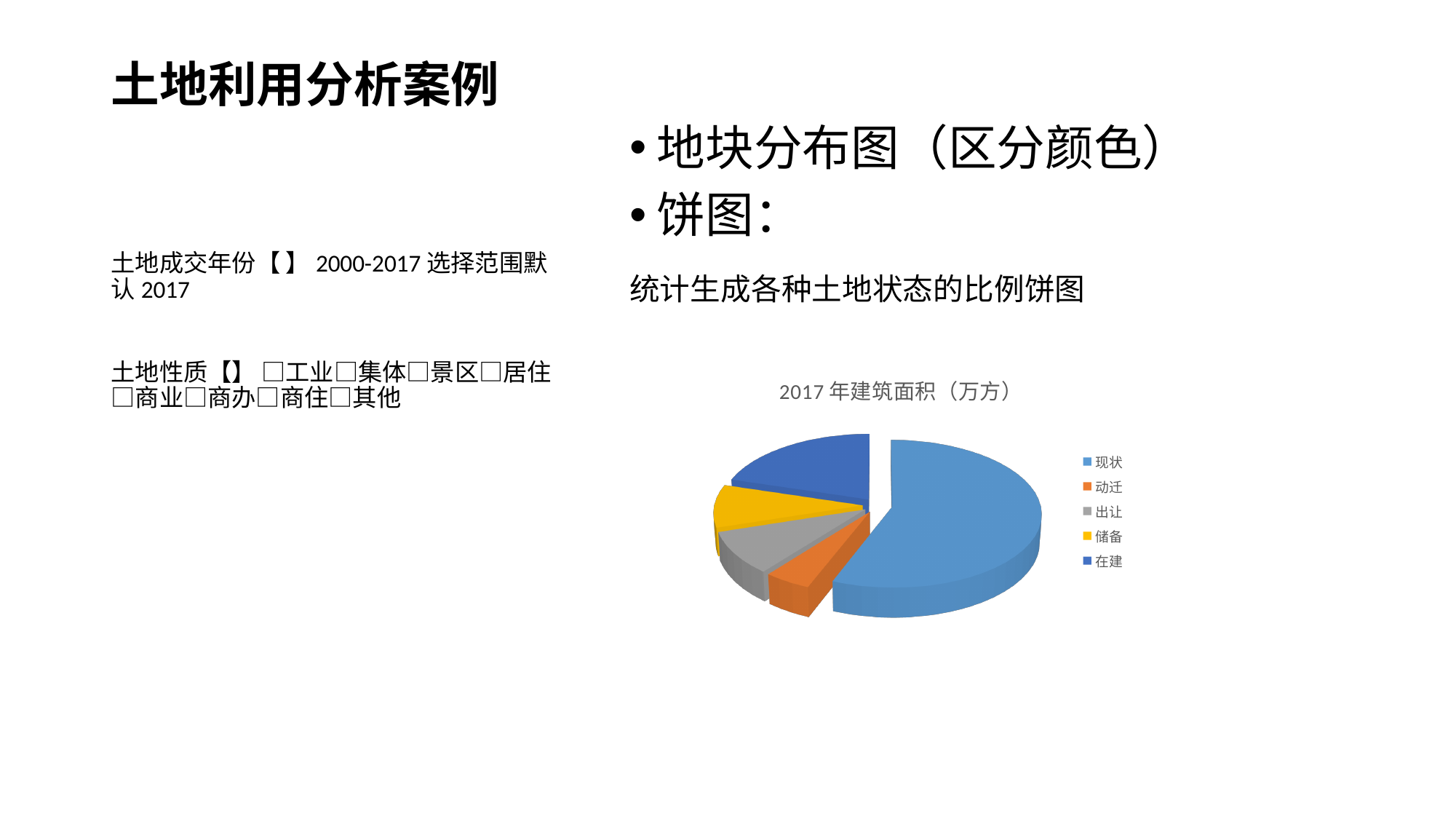

# 土地利用分析案例
地块分布图（区分颜色）
饼图：
统计生成各种土地状态的比例饼图

土地成交年份【 】2000-2017选择范围默认2017

土地性质【】 □工业□集体□景区□居住□商业□商办□商住□其他

[unsupported chart]